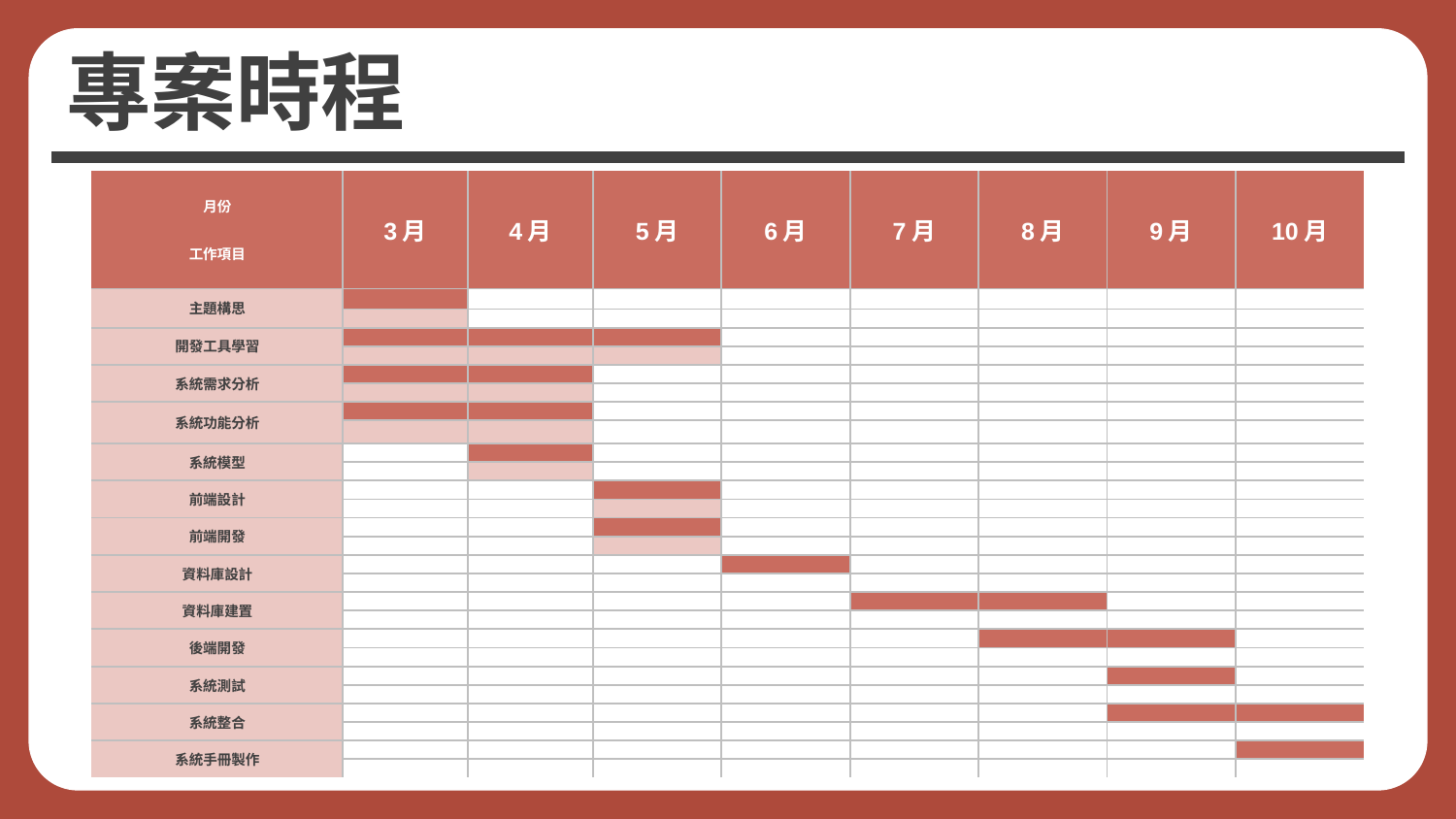

專案時程
| 月份 工作項目 | 3月 | 4月 | 5月 | 6月 | 7月 | 8月 | 9月 | 10月 |
| --- | --- | --- | --- | --- | --- | --- | --- | --- |
| 主題構思 |  |  |  |  |  |  |  |  |
|  |  |  |  |  |  |  |  |  |
| 開發工具學習 |  |  |  |  |  |  |  |  |
|  |  |  |  |  |  |  |  |  |
| 系統需求分析 |  |  |  |  |  |  |  |  |
|  |  |  |  |  |  |  |  |  |
| 系統功能分析 |  |  |  |  |  |  |  |  |
|  |  |  |  |  |  |  |  |  |
| 系統模型 |  |  |  |  |  |  |  |  |
|  |  |  |  |  |  |  |  |  |
| 前端設計 |  |  |  |  |  |  |  |  |
|  |  |  |  |  |  |  |  |  |
| 前端開發 |  |  |  |  |  |  |  |  |
|  |  |  |  |  |  |  |  |  |
| 資料庫設計 |  |  |  |  |  |  |  |  |
|  |  |  |  |  |  |  |  |  |
| 資料庫建置 |  |  |  |  |  |  |  |  |
|  |  |  |  |  |  |  |  |  |
| 後端開發 |  |  |  |  |  |  |  |  |
|  |  |  |  |  |  |  |  |  |
| 系統測試 |  |  |  |  |  |  |  |  |
|  |  |  |  |  |  |  |  |  |
| 系統整合 |  |  |  |  |  |  |  |  |
|  |  |  |  |  |  |  |  |  |
| 系統手冊製作 |  |  |  |  |  |  |  |  |
|  |  |  |  |  |  |  |  |  |